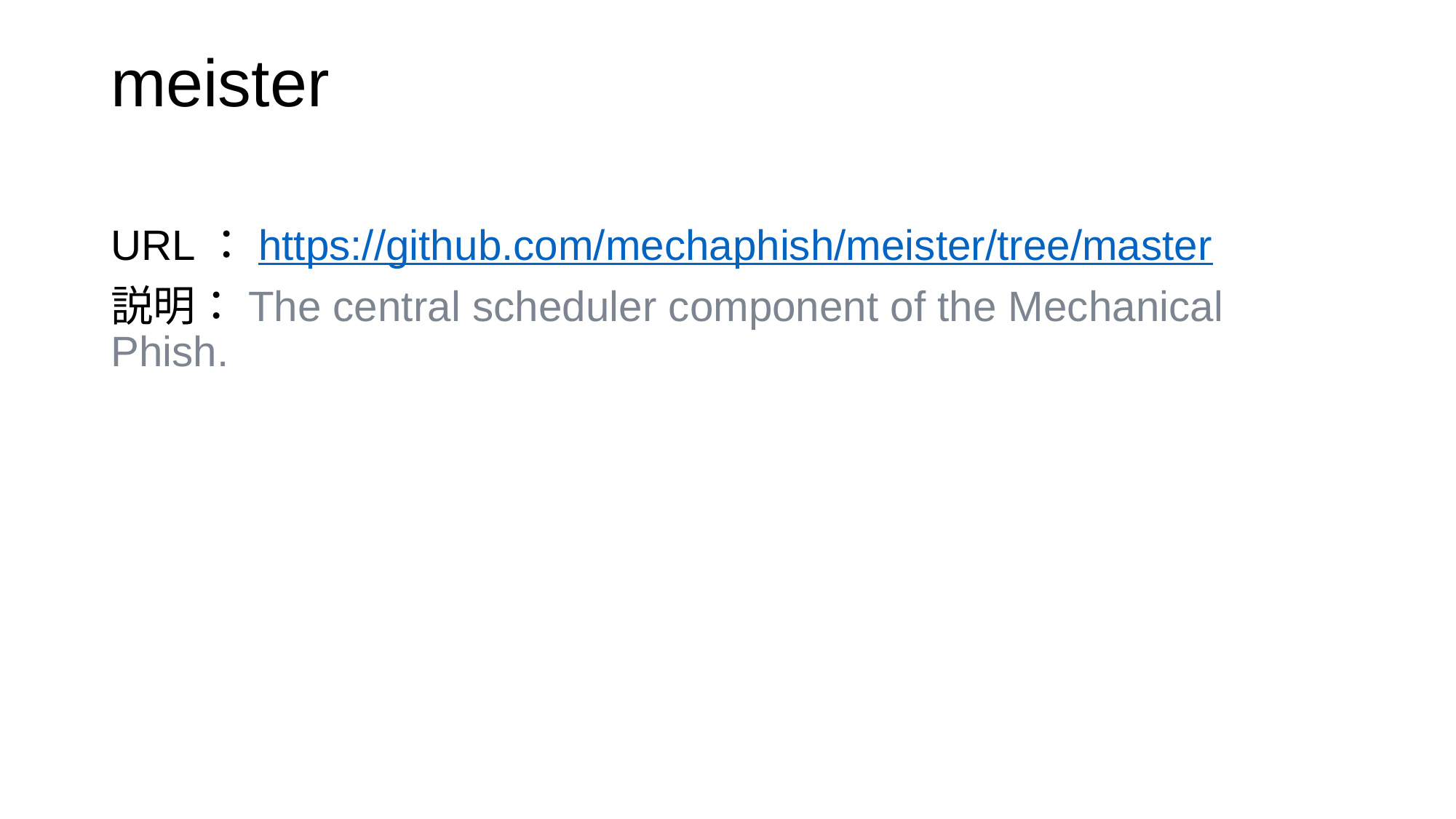

# meister
URL：https://github.com/mechaphish/meister/tree/master
説明：The central scheduler component of the Mechanical Phish.